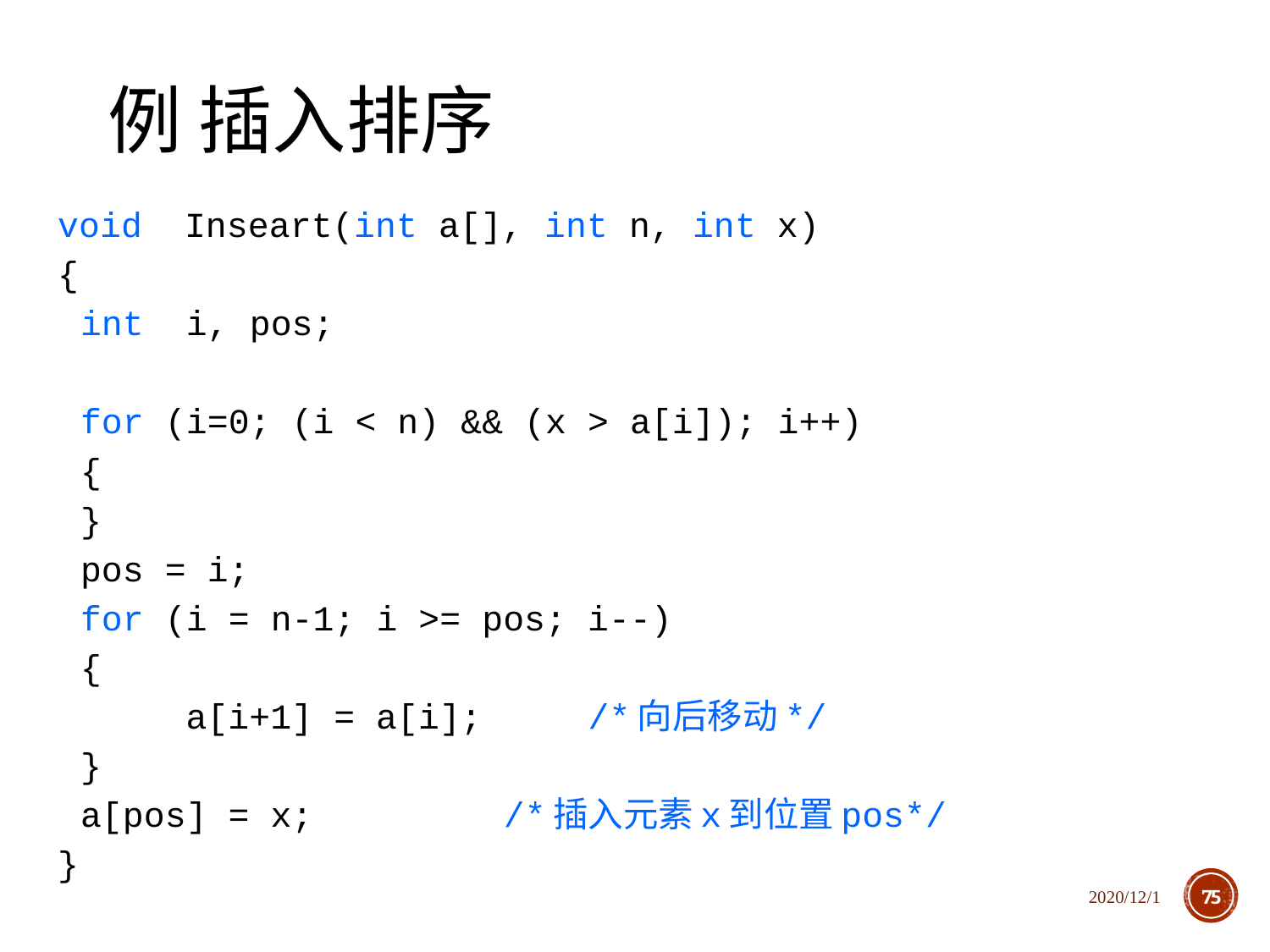

# 例 插入排序
void  Inseart(int a[], int n, int x)
{
	int  i, pos;

	for (i=0; (i < n) && (x > a[i]); i++)
	{
	}
	pos = i;
	for (i = n-1; i >= pos; i--)
	{
   		a[i+1] = a[i];     /*向后移动*/
	}
	a[pos] = x;         /*插入元素x到位置pos*/
}
2020/12/1
75